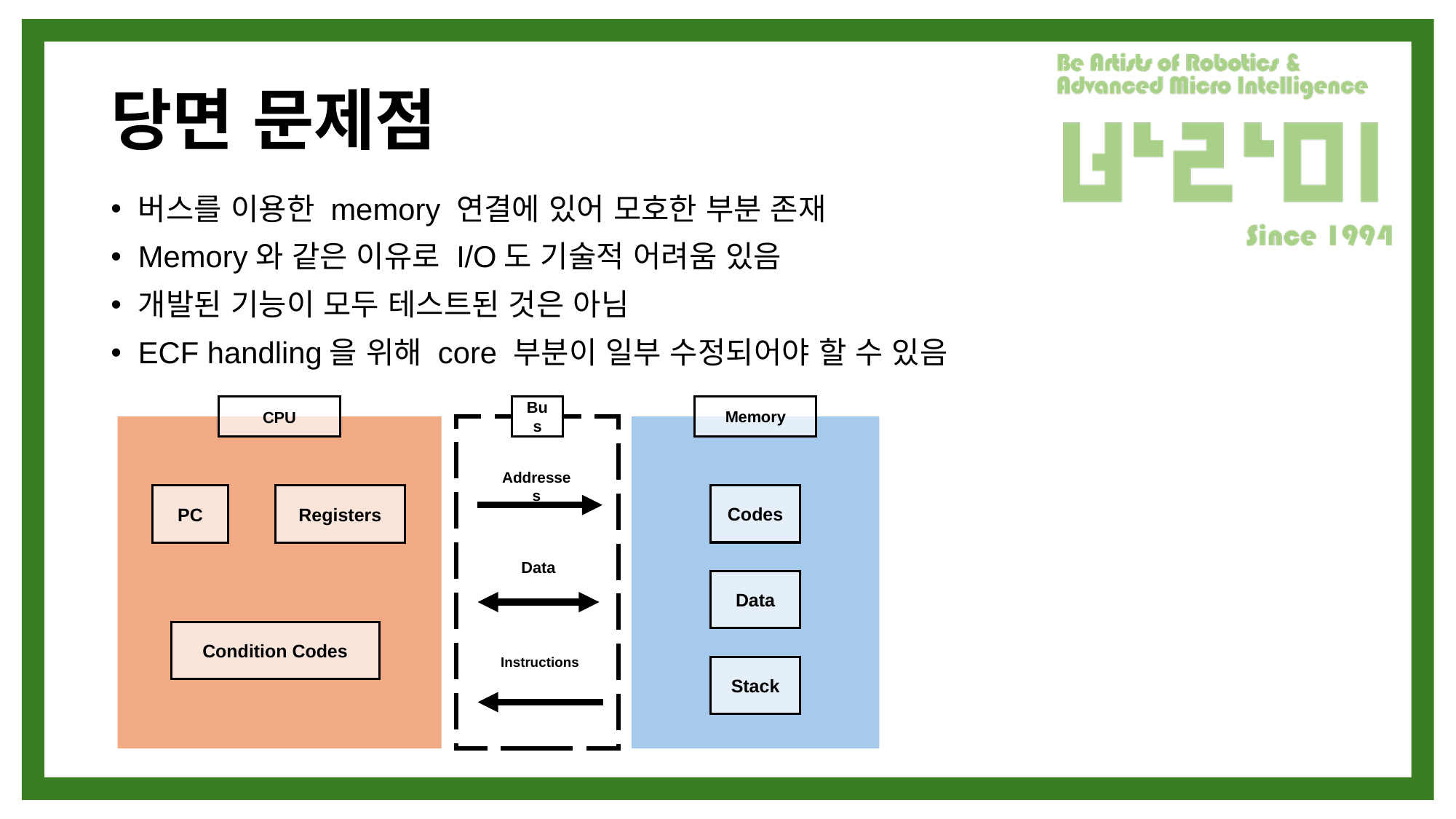

# 당면 문제점
버스를 이용한 memory 연결에 있어 모호한 부분 존재
Memory와 같은 이유로 I/O도 기술적 어려움 있음
개발된 기능이 모두 테스트된 것은 아님
ECF handling을 위해 core 부분이 일부 수정되어야 할 수 있음

Bus
Memory
CPU

Addresses
Codes
PC
Registers
Data
Data
Condition Codes
Instructions
Stack